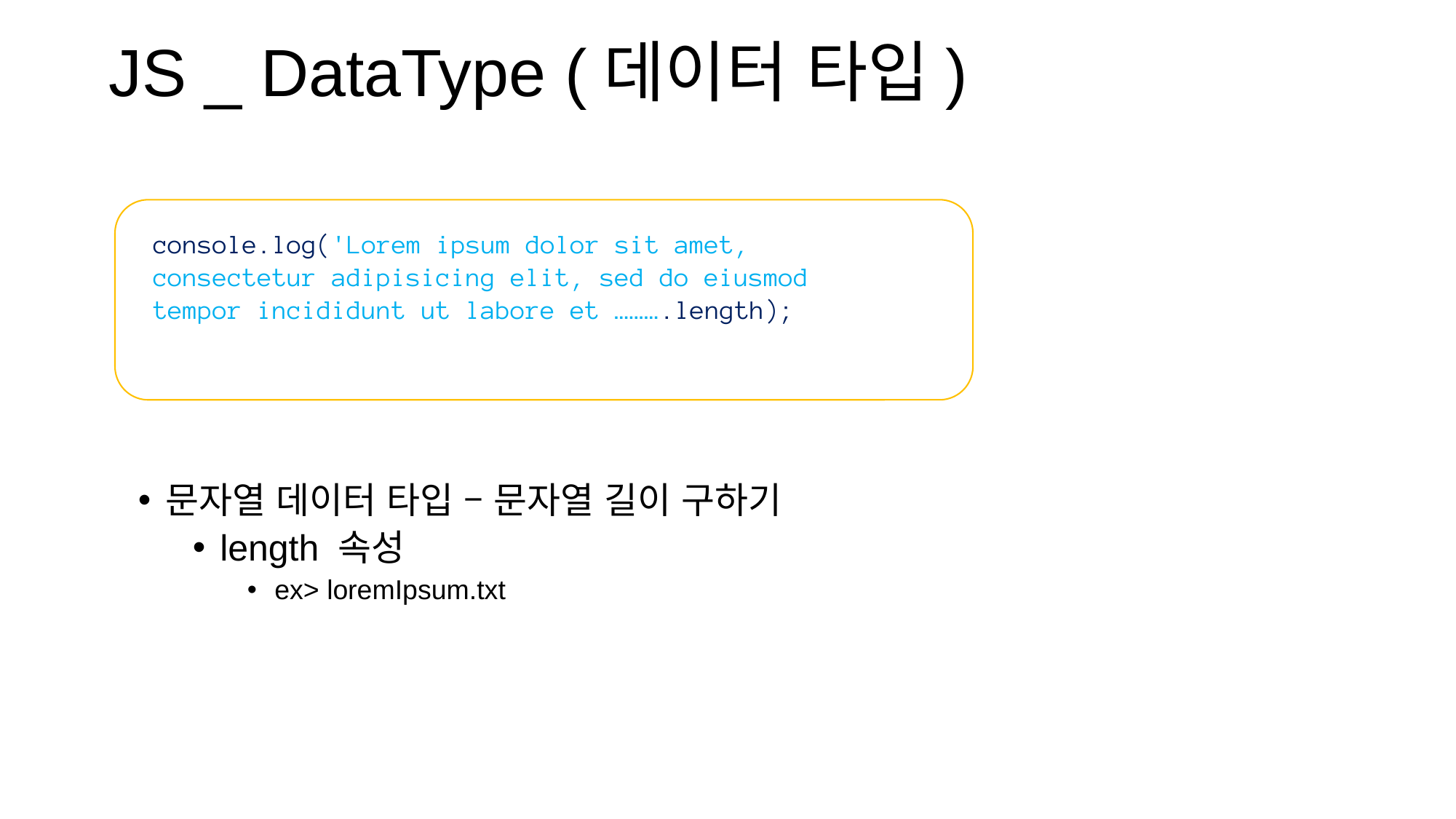

JS _ DataType (데이터 타입)

문자열 데이터 타입 – 문자열 길이 구하기
length 속성
ex> loremIpsum.txt

console.log('Lorem ipsum dolor sit amet, consectetur adipisicing elit, sed do eiusmod tempor incididunt ut labore et ……….length);